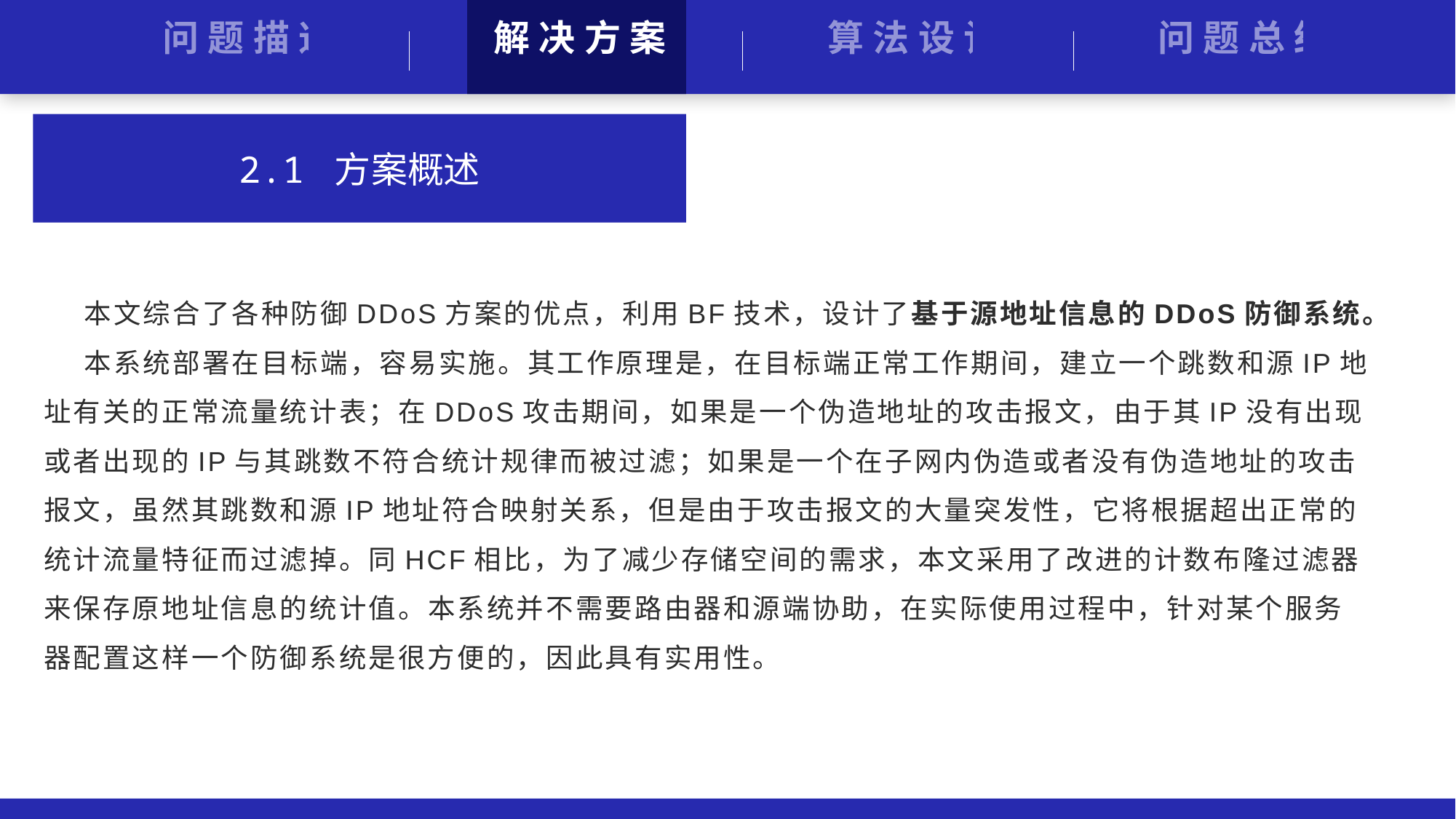

算法设计
问题总结
问题描述
解决方案
2.1 方案概述
    本文综合了各种防御DDoS方案的优点，利用BF技术，设计了基于源地址信息的DDoS防御系统。
    本系统部署在目标端，容易实施。其工作原理是，在目标端正常工作期间，建立一个跳数和源IP地址有关的正常流量统计表；在DDoS攻击期间，如果是一个伪造地址的攻击报文，由于其IP没有出现或者出现的IP与其跳数不符合统计规律而被过滤；如果是一个在子网内伪造或者没有伪造地址的攻击报文，虽然其跳数和源IP地址符合映射关系，但是由于攻击报文的大量突发性，它将根据超出正常的统计流量特征而过滤掉。同HCF相比，为了减少存储空间的需求，本文采用了改进的计数布隆过滤器来保存原地址信息的统计值。本系统并不需要路由器和源端协助，在实际使用过程中，针对某个服务器配置这样一个防御系统是很方便的，因此具有实用性。